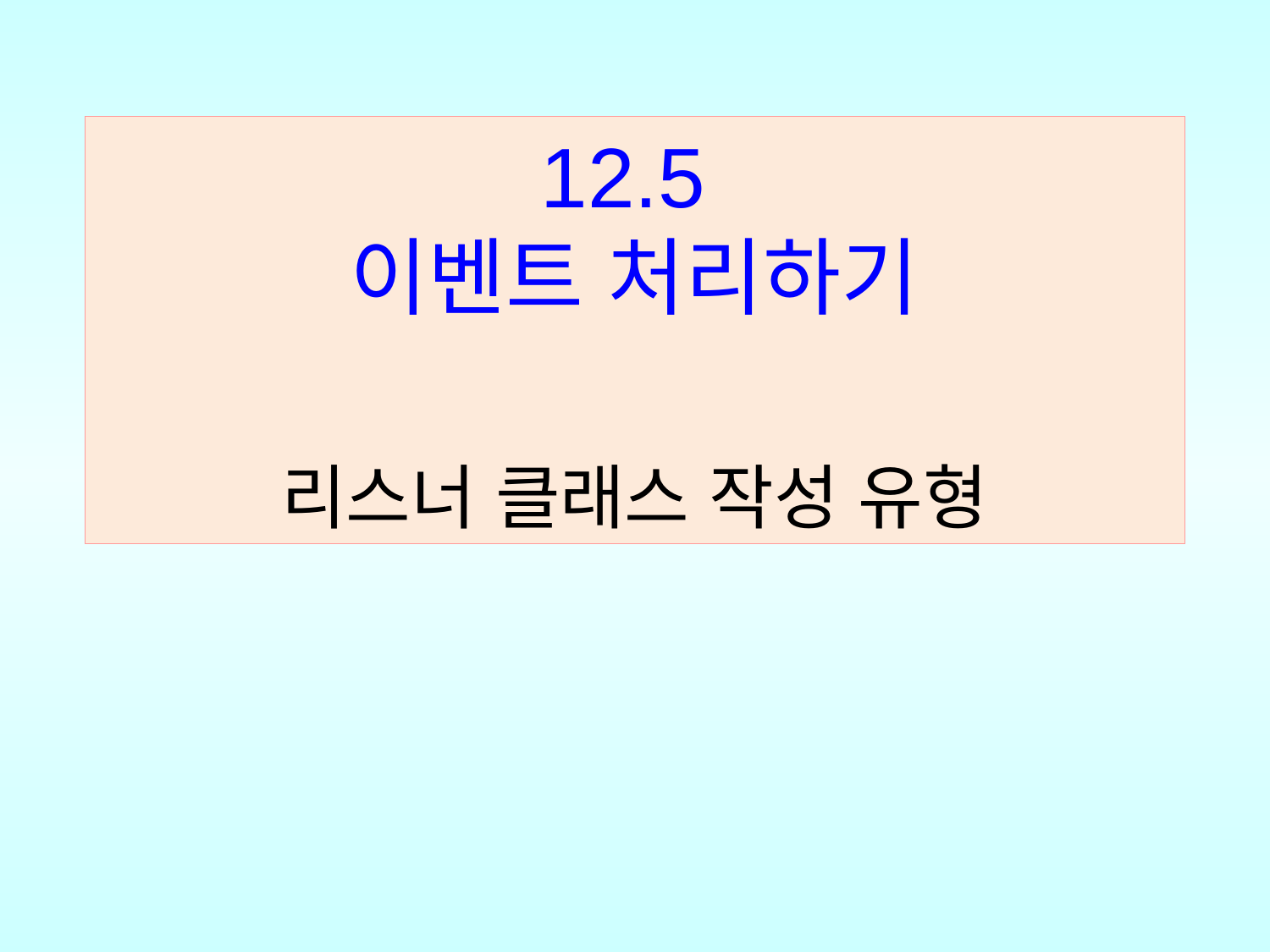

12.5
이벤트 처리하기

리스너 클래스 작성 유형